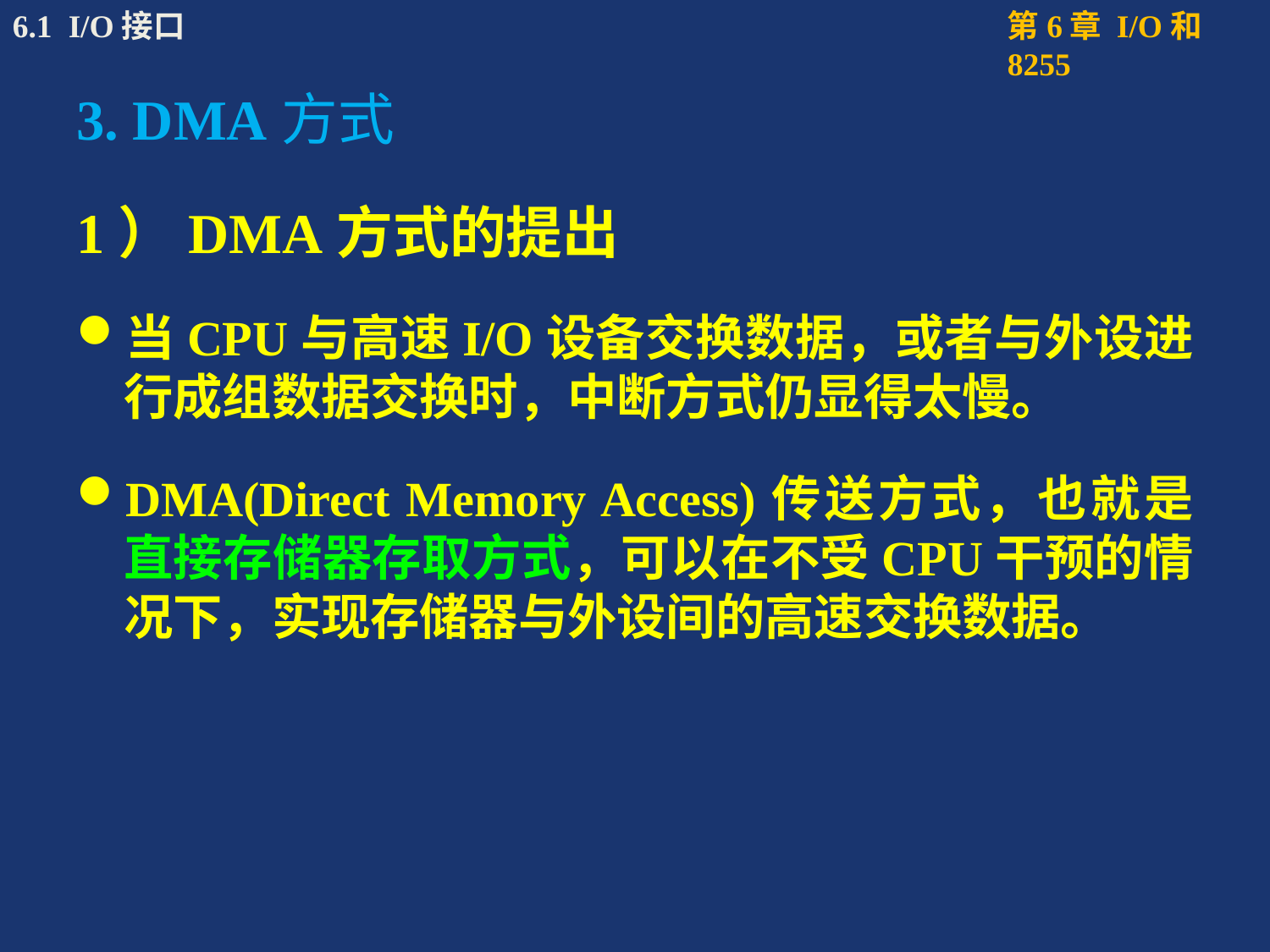

# 3. DMA方式
1）DMA方式的提出
当CPU与高速I/O设备交换数据，或者与外设进行成组数据交换时，中断方式仍显得太慢。
DMA(Direct Memory Access)传送方式，也就是直接存储器存取方式，可以在不受CPU干预的情况下，实现存储器与外设间的高速交换数据。